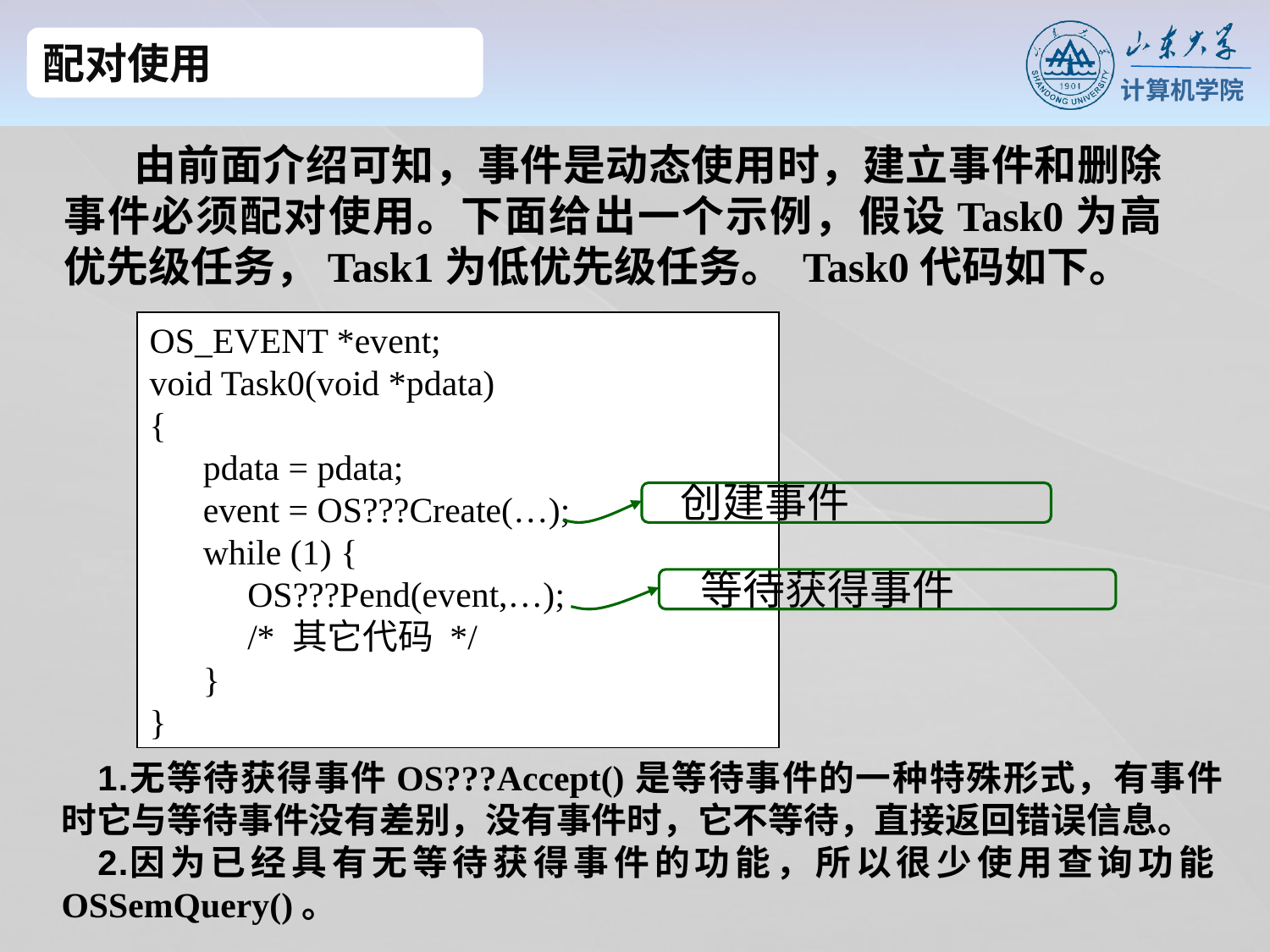

配对使用
      由前面介绍可知，事件是动态使用时，建立事件和删除事件必须配对使用。下面给出一个示例，假设Task0为高优先级任务，Task1为低优先级任务。 Task0代码如下。
OS_EVENT *event;
void Task0(void *pdata)
{
      pdata = pdata;
      event = OS???Create(…);
      while (1) {
           OS???Pend(event,…);
           /* 其它代码 */
      }
}
创建事件

等待获得事件

无等待获得事件OS???Accept()是等待事件的一种特殊形式，有事件时它与等待事件没有差别，没有事件时，它不等待，直接返回错误信息。
因为已经具有无等待获得事件的功能，所以很少使用查询功能OSSemQuery()。